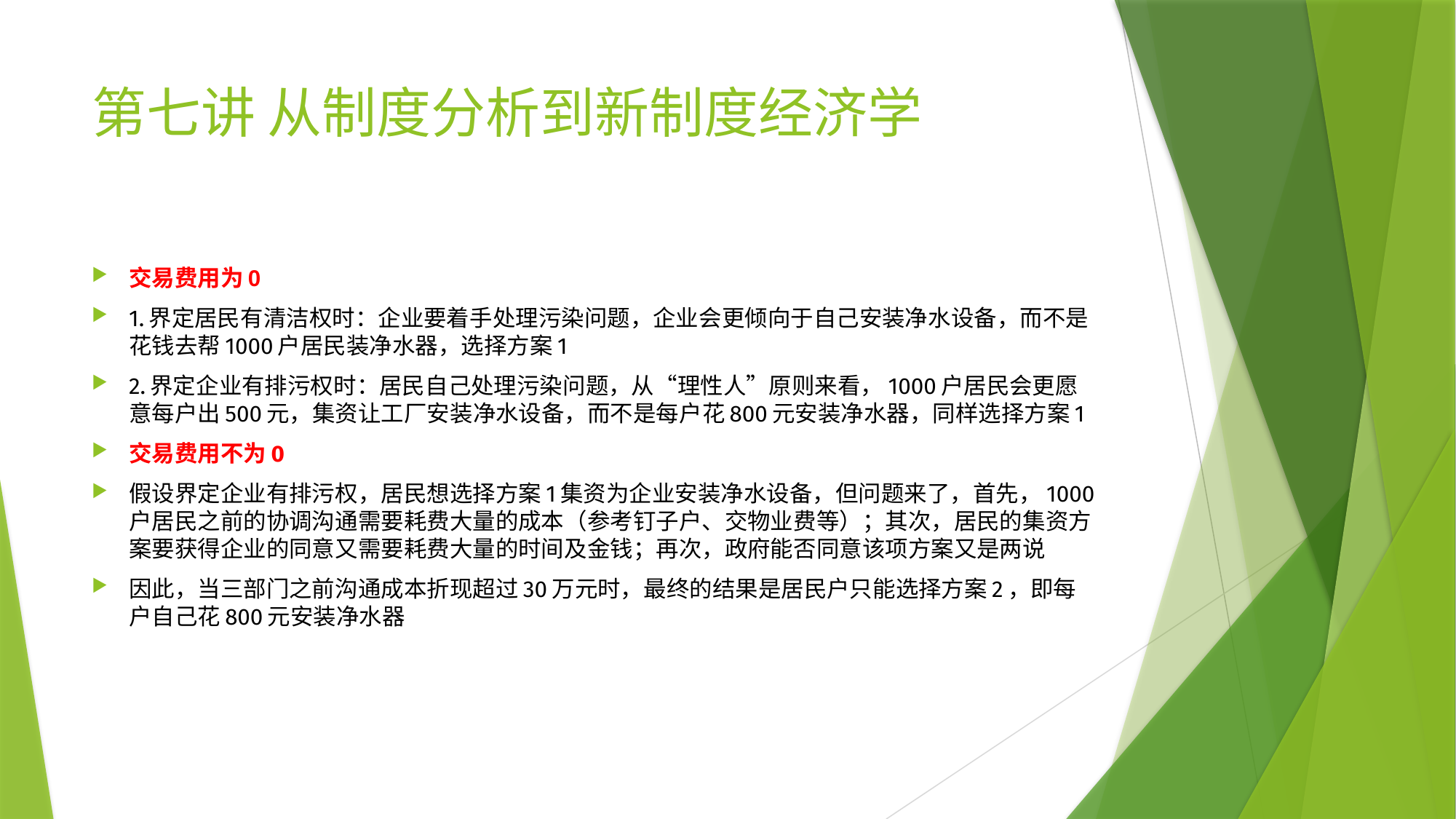

# 第七讲 从制度分析到新制度经济学
交易费用为0
1.界定居民有清洁权时：企业要着手处理污染问题，企业会更倾向于自己安装净水设备，而不是花钱去帮1000户居民装净水器，选择方案1
2.界定企业有排污权时：居民自己处理污染问题，从“理性人”原则来看，1000户居民会更愿意每户出500元，集资让工厂安装净水设备，而不是每户花800元安装净水器，同样选择方案1
交易费用不为0
假设界定企业有排污权，居民想选择方案1集资为企业安装净水设备，但问题来了，首先，1000户居民之前的协调沟通需要耗费大量的成本（参考钉子户、交物业费等）；其次，居民的集资方案要获得企业的同意又需要耗费大量的时间及金钱；再次，政府能否同意该项方案又是两说
因此，当三部门之前沟通成本折现超过30万元时，最终的结果是居民户只能选择方案2，即每户自己花800元安装净水器